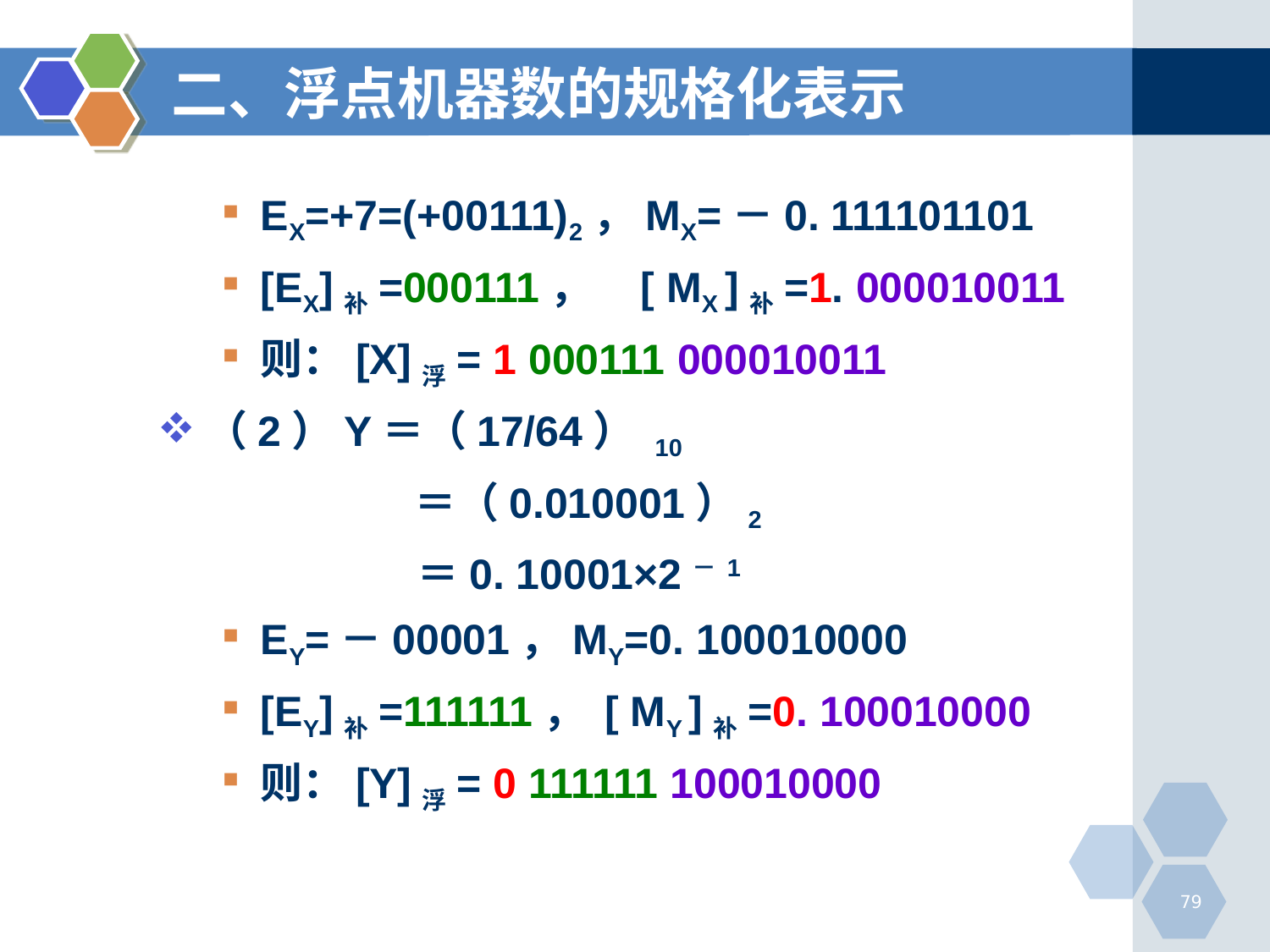

# 二、浮点机器数的规格化表示
EX=+7=(+00111)2，MX=－0. 111101101
[EX]补=000111，    [ MX ]补=1. 000010011
则：[X]浮= 1 000111 000010011
（2）Y＝（17/64） 10
 		   ＝（0.010001）2
		  ＝0. 10001×2－1
EY=－00001，MY=0. 100010000
[EY]补=111111， [ MY ]补=0. 100010000
则：[Y]浮= 0 111111 100010000
79